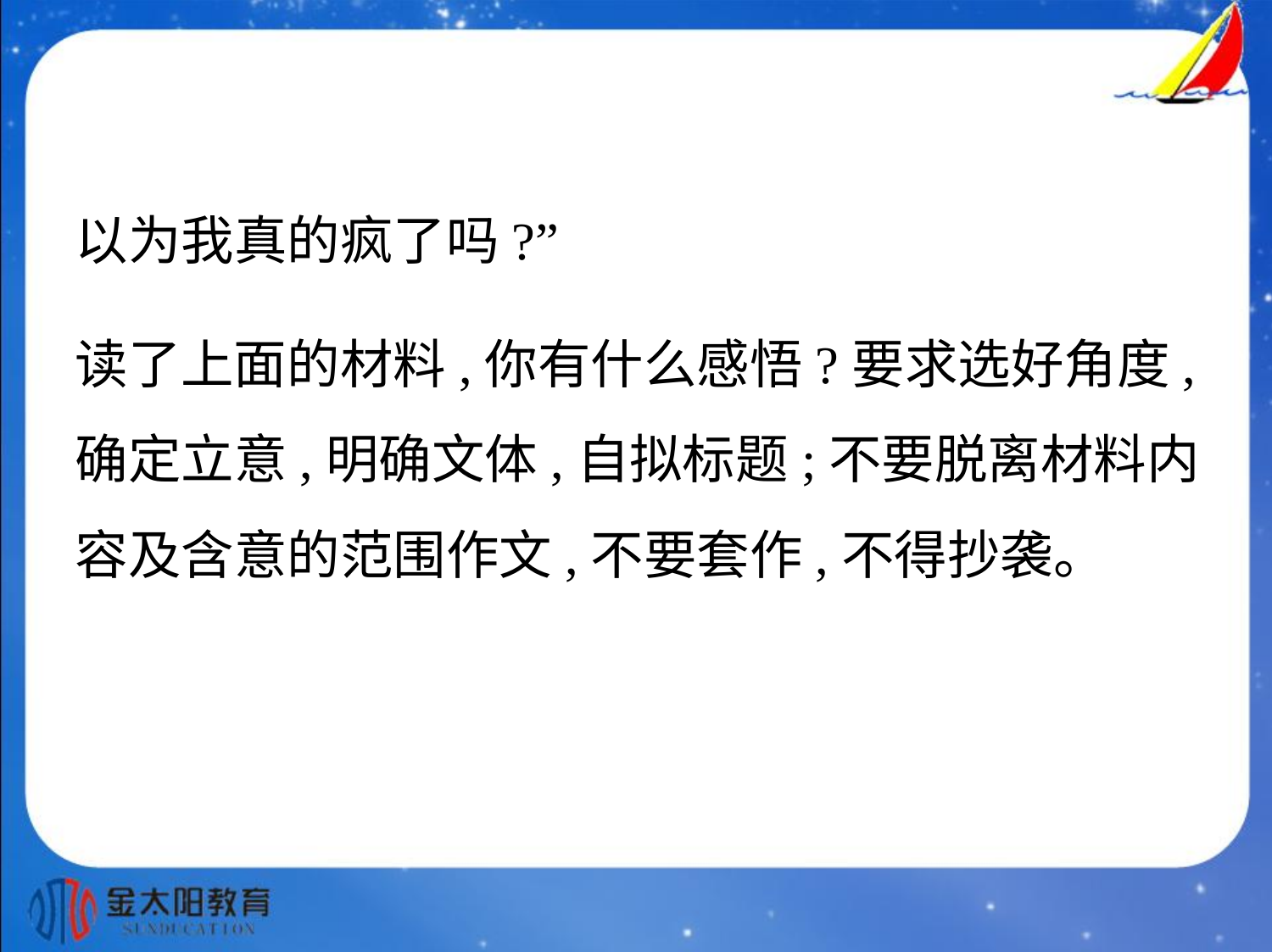

以为我真的疯了吗?”
读了上面的材料,你有什么感悟?要求选好角度,
确定立意,明确文体,自拟标题;不要脱离材料内
容及含意的范围作文,不要套作,不得抄袭。